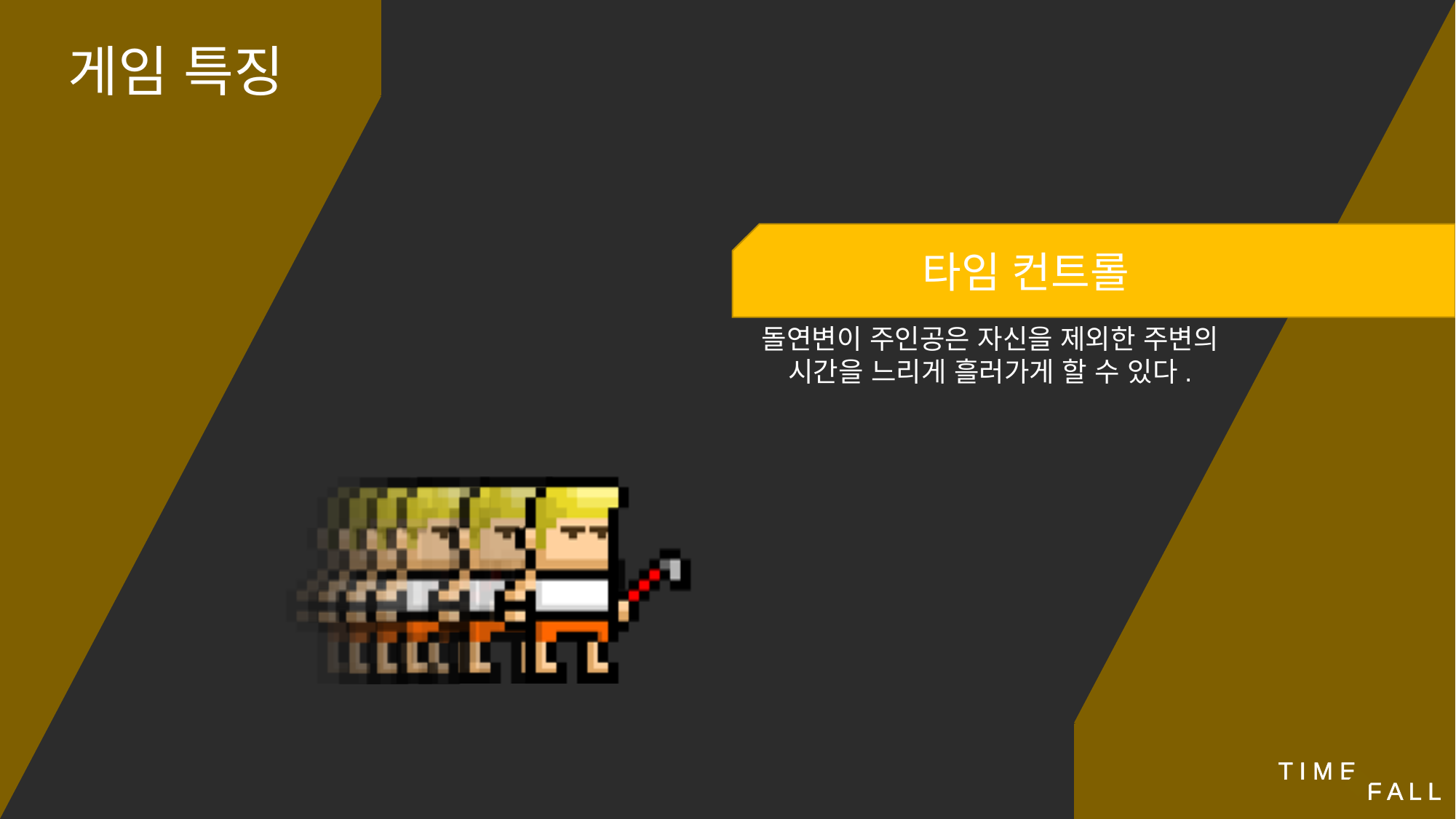

게임 특징

타임 컨트롤
돌연변이 주인공은 자신을 제외한 주변의 시간을 느리게 흘러가게 할 수 있다.

T I M E
F A L L